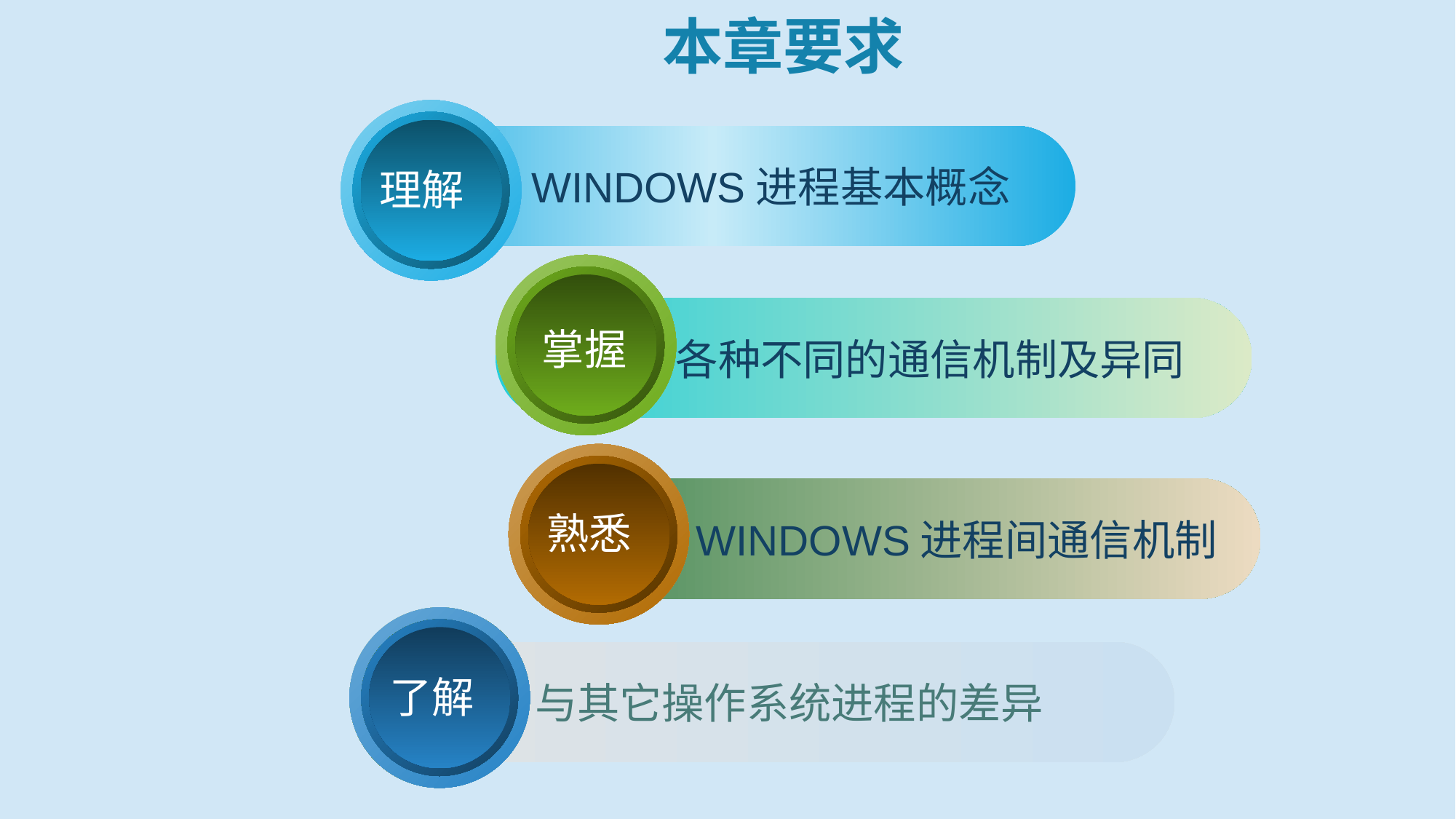

本章要求

理解
             WINDOWS进程基本概念

掌握
               各种不同的通信机制及异同

熟悉
            WINDOWS进程间通信机制

了解
           与其它操作系统进程的差异